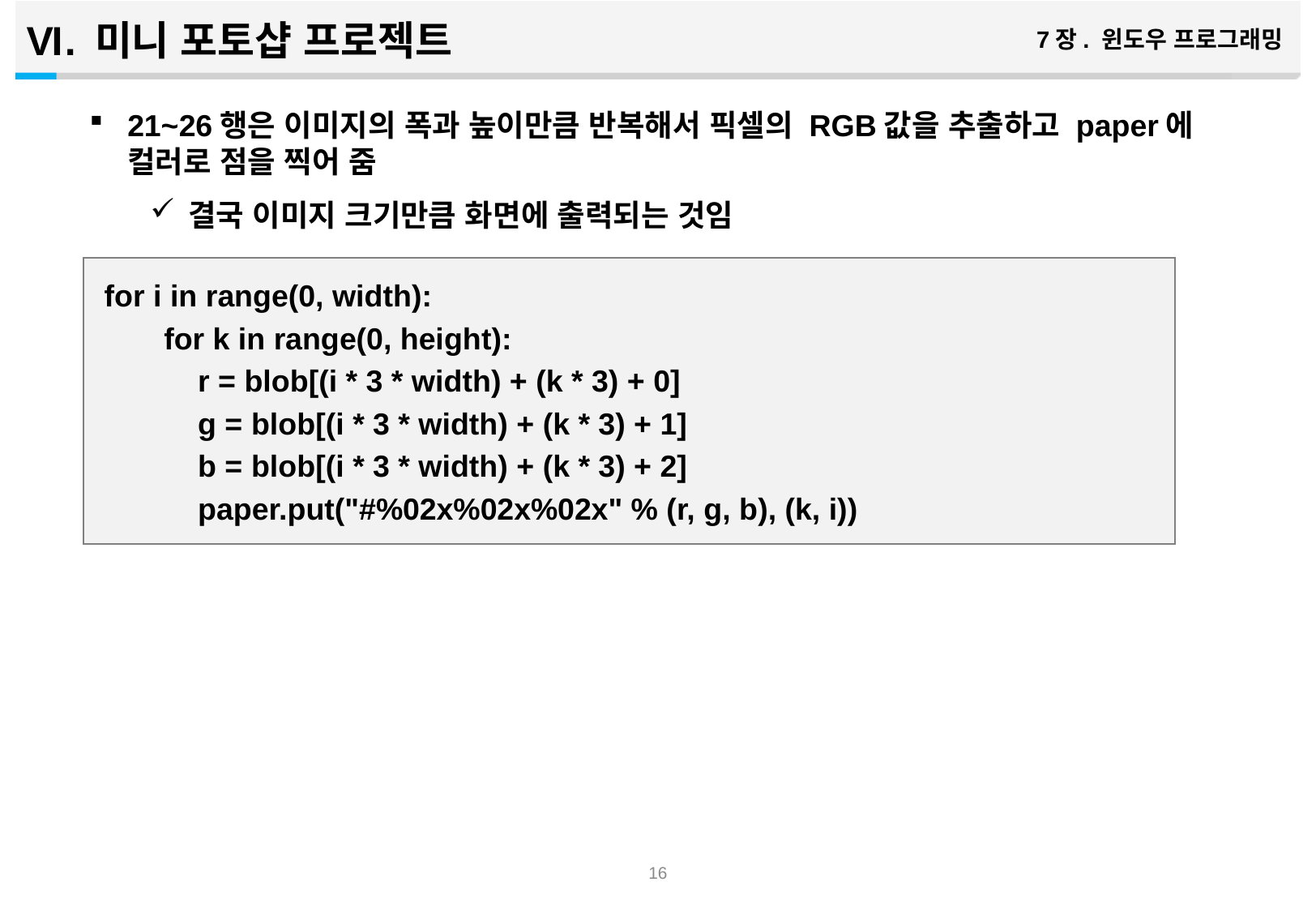

미니 포토샵 프로젝트
7장. 윈도우 프로그래밍
21~26행은 이미지의 폭과 높이만큼 반복해서 픽셀의 RGB값을 추출하고 paper에  컬러로 점을 찍어 줌
결국 이미지 크기만큼 화면에 출력되는 것임
 for i in range(0, width):
        for k in range(0, height):
            r = blob[(i * 3 * width) + (k * 3) + 0]
            g = blob[(i * 3 * width) + (k * 3) + 1]
            b = blob[(i * 3 * width) + (k * 3) + 2]
            paper.put("#%02x%02x%02x" % (r, g, b), (k, i))
16